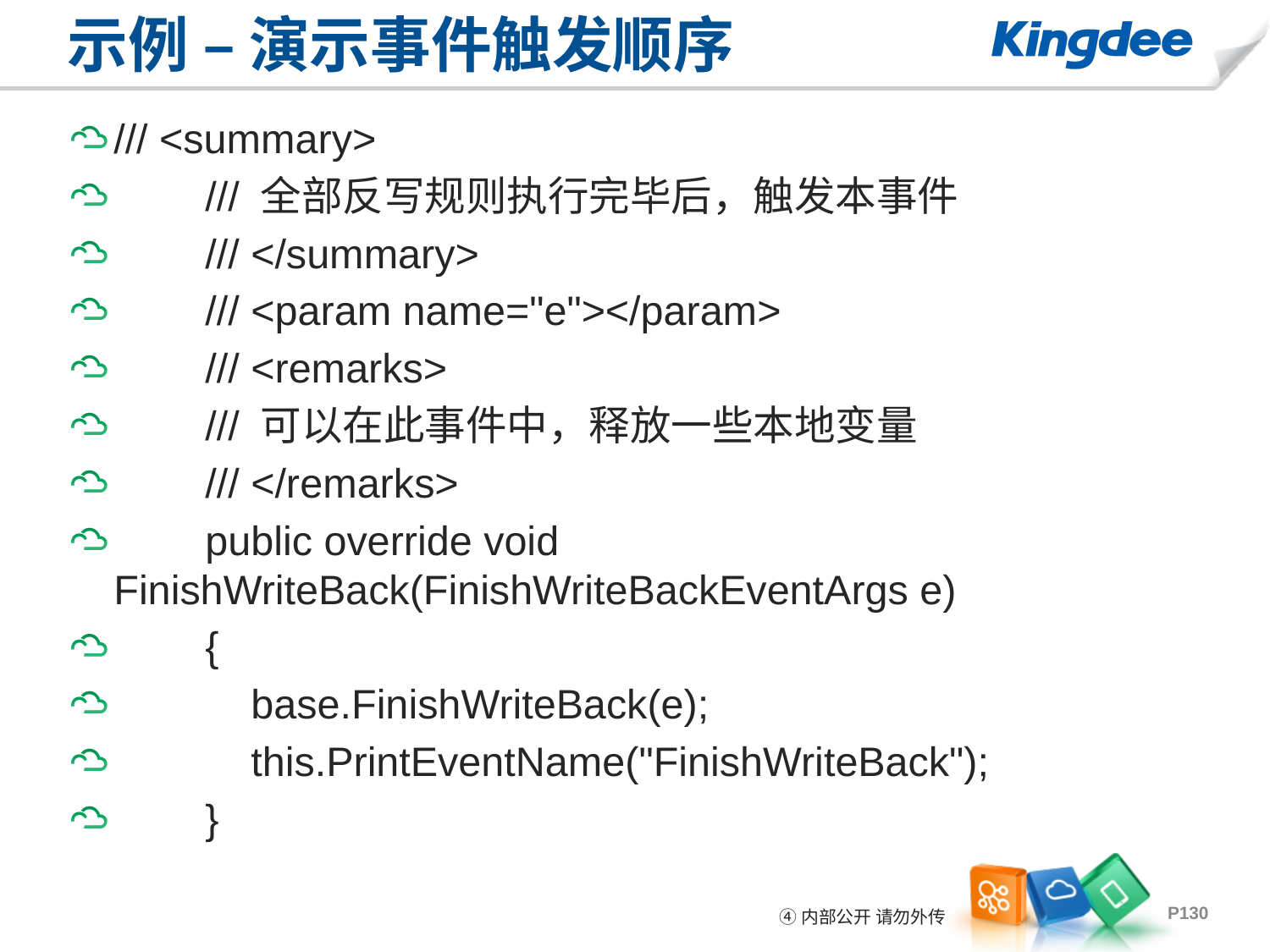

# 示例 – 演示事件触发顺序
/// <summary>
        /// 全部反写规则执行完毕后，触发本事件
        /// </summary>
        /// <param name="e"></param>
        /// <remarks>
        /// 可以在此事件中，释放一些本地变量
        /// </remarks>
        public override void FinishWriteBack(FinishWriteBackEventArgs e)
        {
            base.FinishWriteBack(e);
            this.PrintEventName("FinishWriteBack");
        }